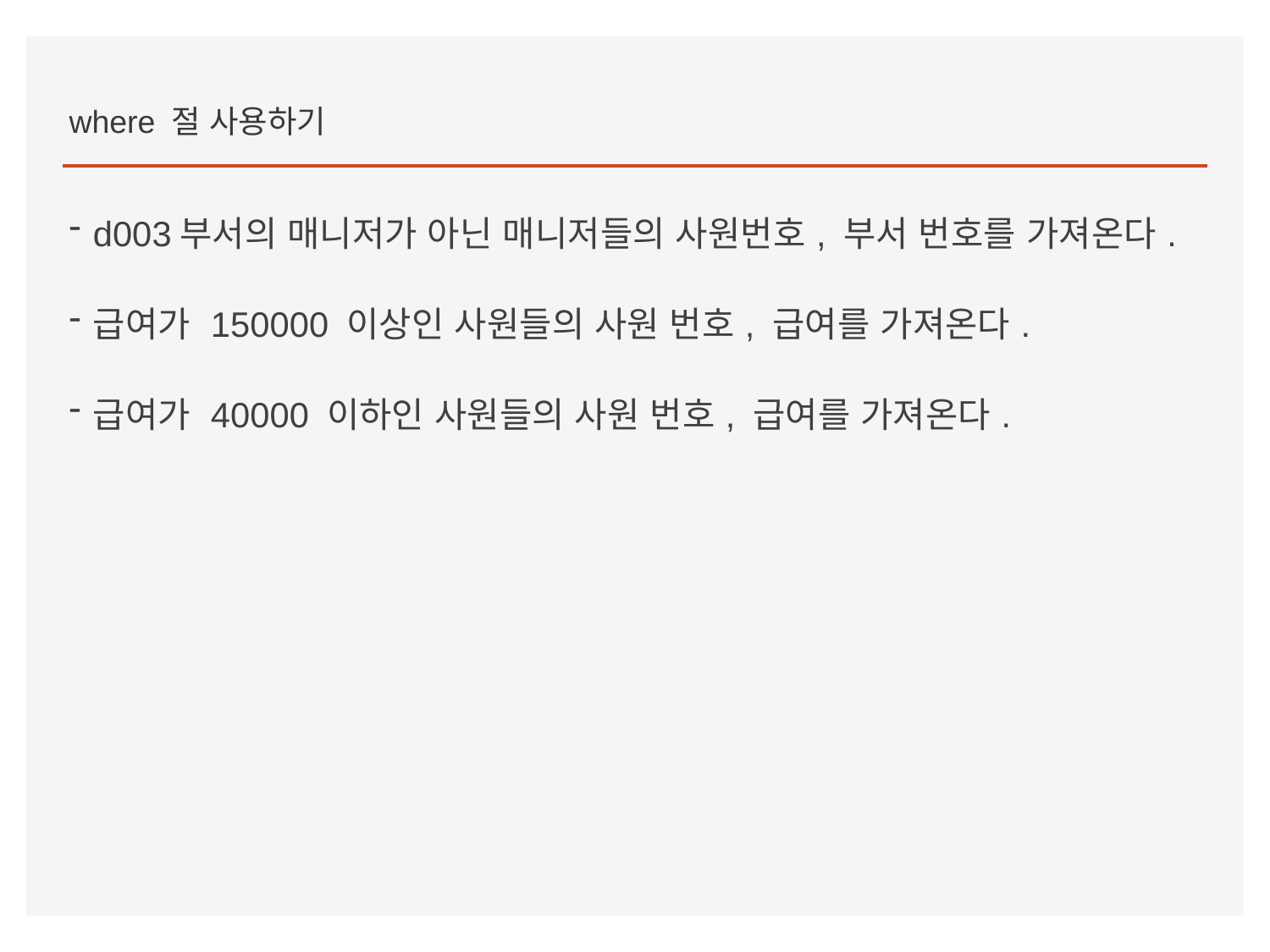

where 절 사용하기
d003부서의 매니저가 아닌 매니저들의 사원번호, 부서 번호를 가져온다.
급여가 150000 이상인 사원들의 사원 번호, 급여를 가져온다.
급여가 40000 이하인 사원들의 사원 번호, 급여를 가져온다.